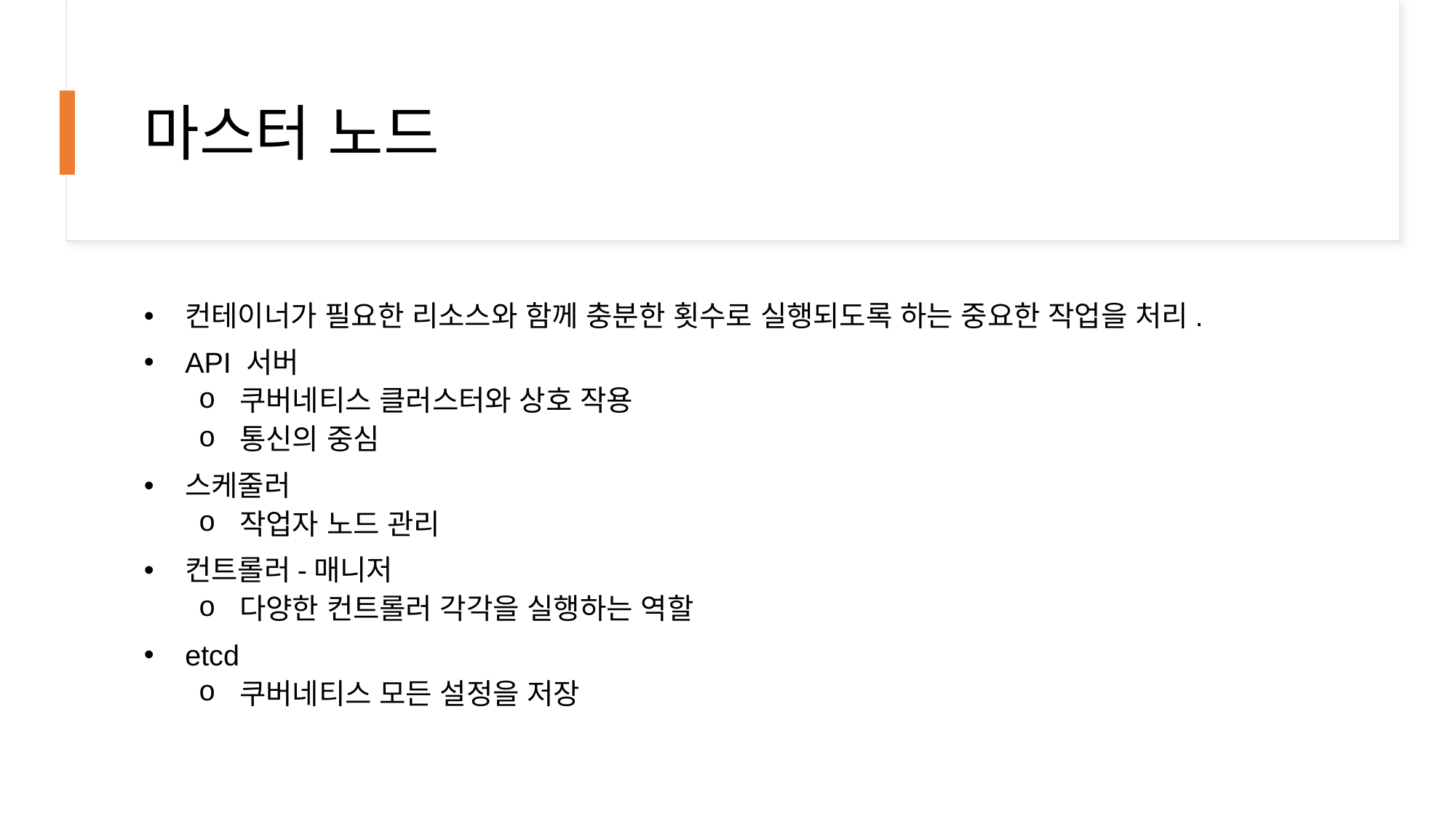

# 마스터 노드

컨테이너가 필요한 리소스와 함께 충분한 횟수로 실행되도록 하는 중요한 작업을 처리.
API 서버
쿠버네티스 클러스터와 상호 작용
통신의 중심
스케줄러
작업자 노드 관리
컨트롤러-매니저
다양한 컨트롤러 각각을 실행하는 역할
etcd
쿠버네티스 모든 설정을 저장